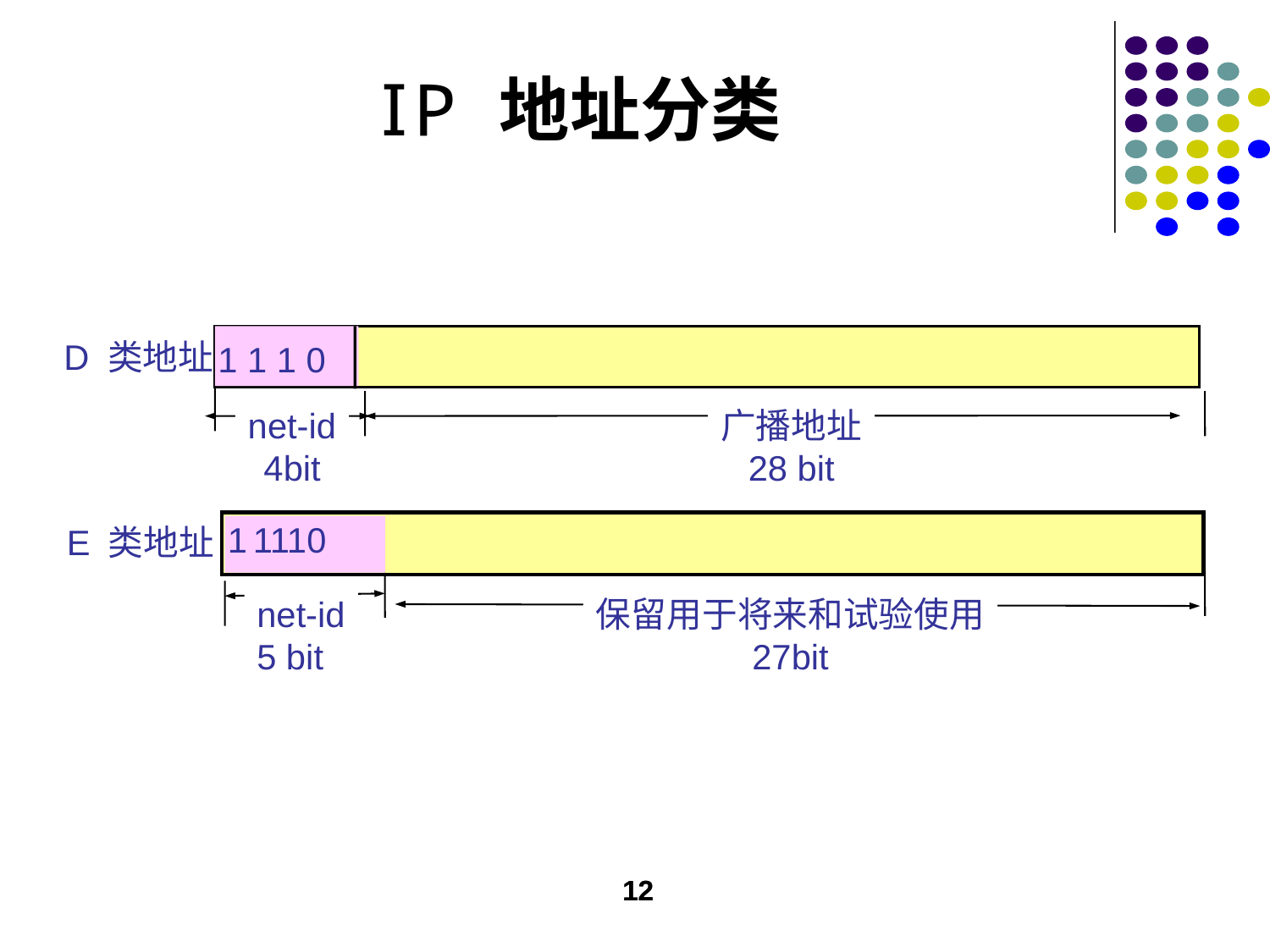

# IP 地址分类

D 类地址
1 1 1 0

net-id
4bit
广播地址
28 bit

1
1110

E 类地址

net-id
5 bit
保留用于将来和试验使用
27bit

12
12